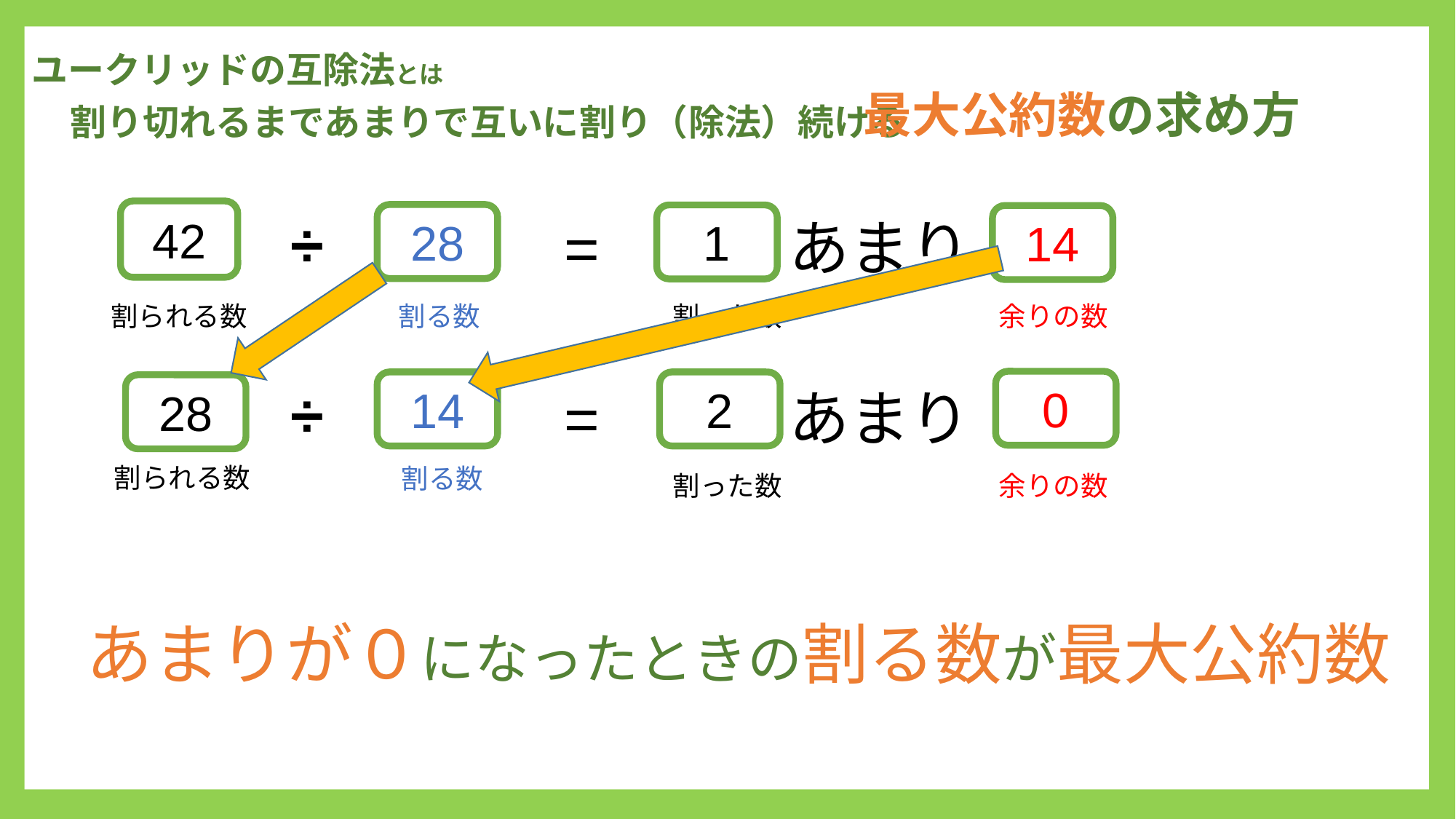

ユークリッドの互除法とは

最大公約数の求め方
割り切れるまであまりで互いに割り（除法）続ける
42
÷
あまり
28
=
1
14

割られる数
割った数
余りの数
割る数
÷
0
14
2
28
あまり
=
割られる数
割る数
割った数
余りの数
あまりが０になったときの割る数が最大公約数